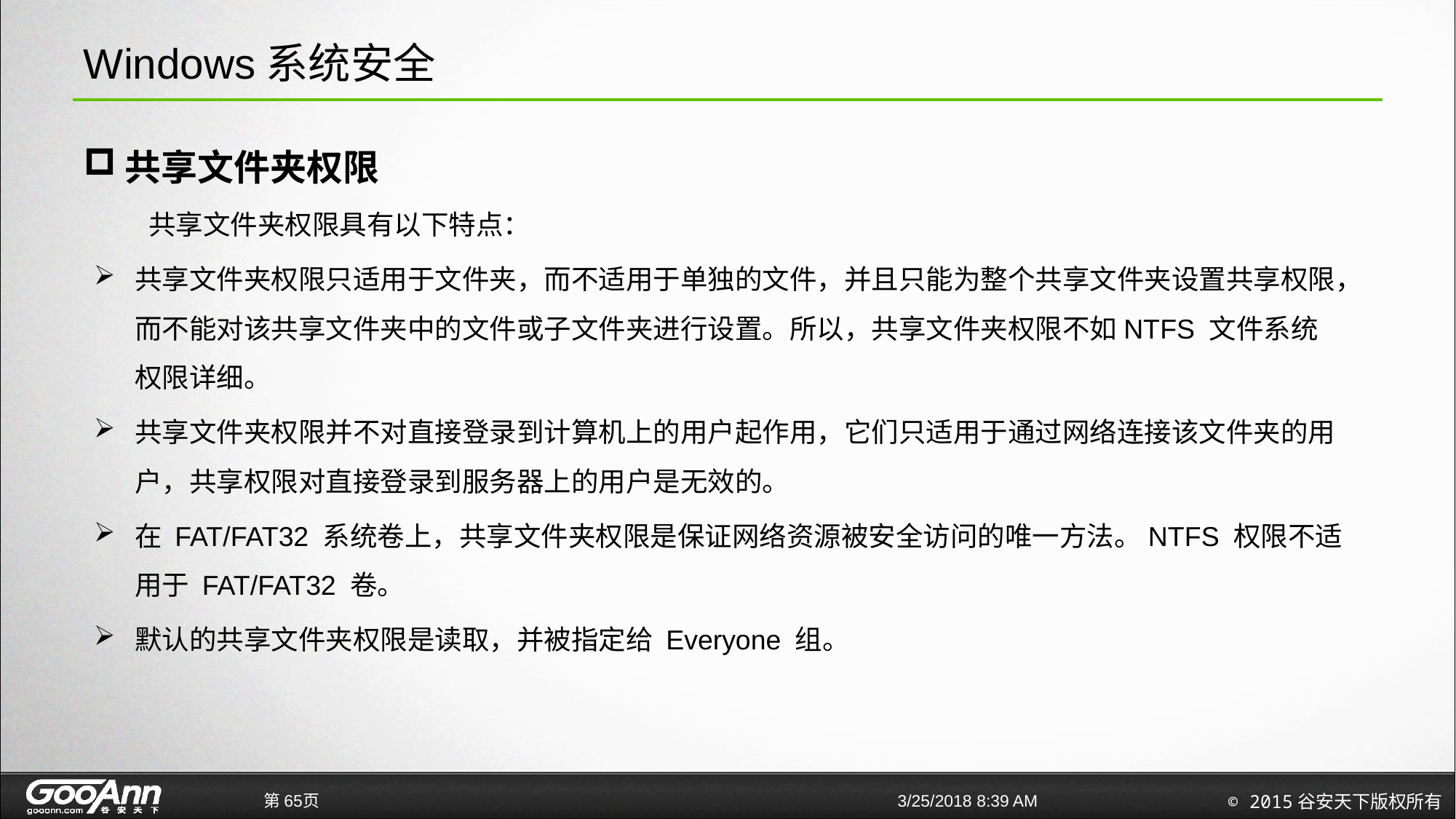

# Windows系统安全
共享文件夹权限
共享文件夹权限具有以下特点：
共享文件夹权限只适用于文件夹，而不适用于单独的文件，并且只能为整个共享文件夹设置共享权限，而不能对该共享文件夹中的文件或子文件夹进行设置。所以，共享文件夹权限不如NTFS 文件系统权限详细。
共享文件夹权限并不对直接登录到计算机上的用户起作用，它们只适用于通过网络连接该文件夹的用户，共享权限对直接登录到服务器上的用户是无效的。
在 FAT/FAT32 系统卷上，共享文件夹权限是保证网络资源被安全访问的唯一方法。NTFS 权限不适用于 FAT/FAT32 卷。
默认的共享文件夹权限是读取，并被指定给 Everyone 组。